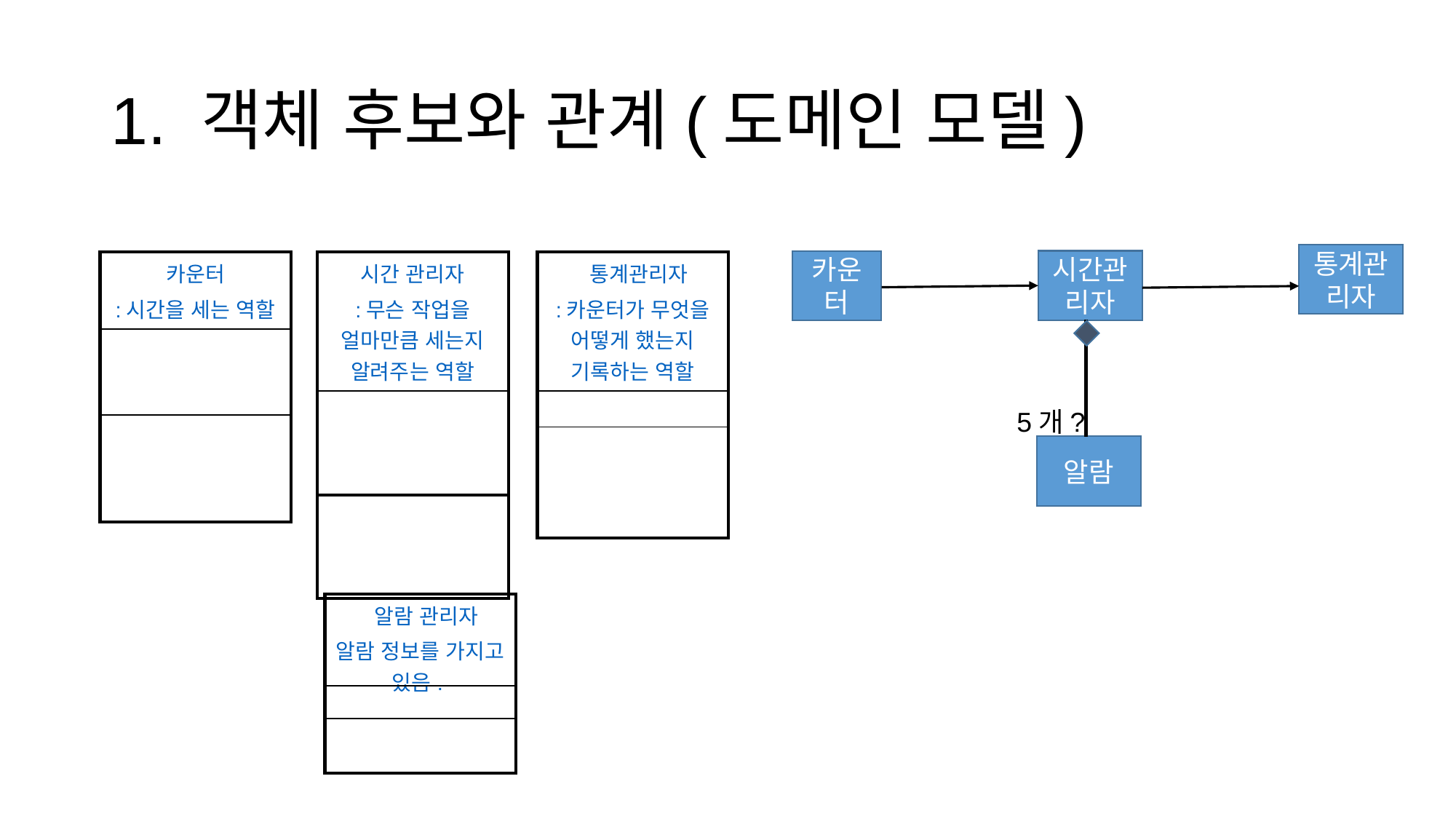

# 1. 객체 후보와 관계(도메인 모델)
통계관리자
시간관리자
카운터
| 카운터 :시간을 세는 역할 |
| --- |
|  |
|  |
| 시간 관리자 :무슨 작업을 얼마만큼 세는지 알려주는 역할 |
| --- |
|  |
|  |
| 통계관리자 :카운터가 무엇을 어떻게 했는지 기록하는 역할 |
| --- |
|  |
|  |

5개?
알람
| 알람 관리자 알람 정보를 가지고 있음. |
| --- |
|  |
|  |